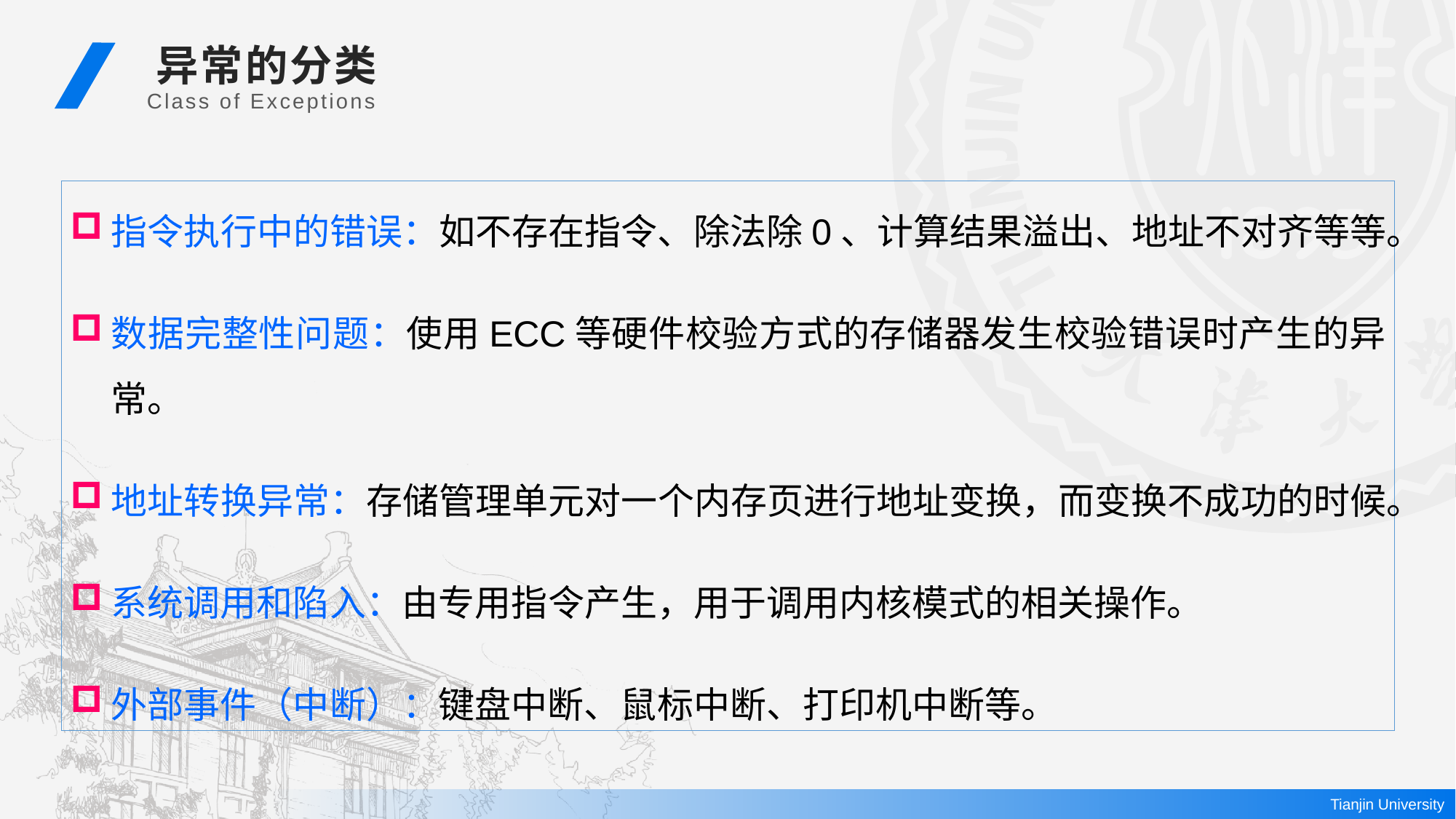

异常的分类
Class of Exceptions
指令执行中的错误：如不存在指令、除法除0、计算结果溢出、地址不对齐等等。
数据完整性问题：使用ECC等硬件校验方式的存储器发生校验错误时产生的异常。
地址转换异常：存储管理单元对一个内存页进行地址变换，而变换不成功的时候。
系统调用和陷入：由专用指令产生，用于调用内核模式的相关操作。
外部事件（中断）：键盘中断、鼠标中断、打印机中断等。